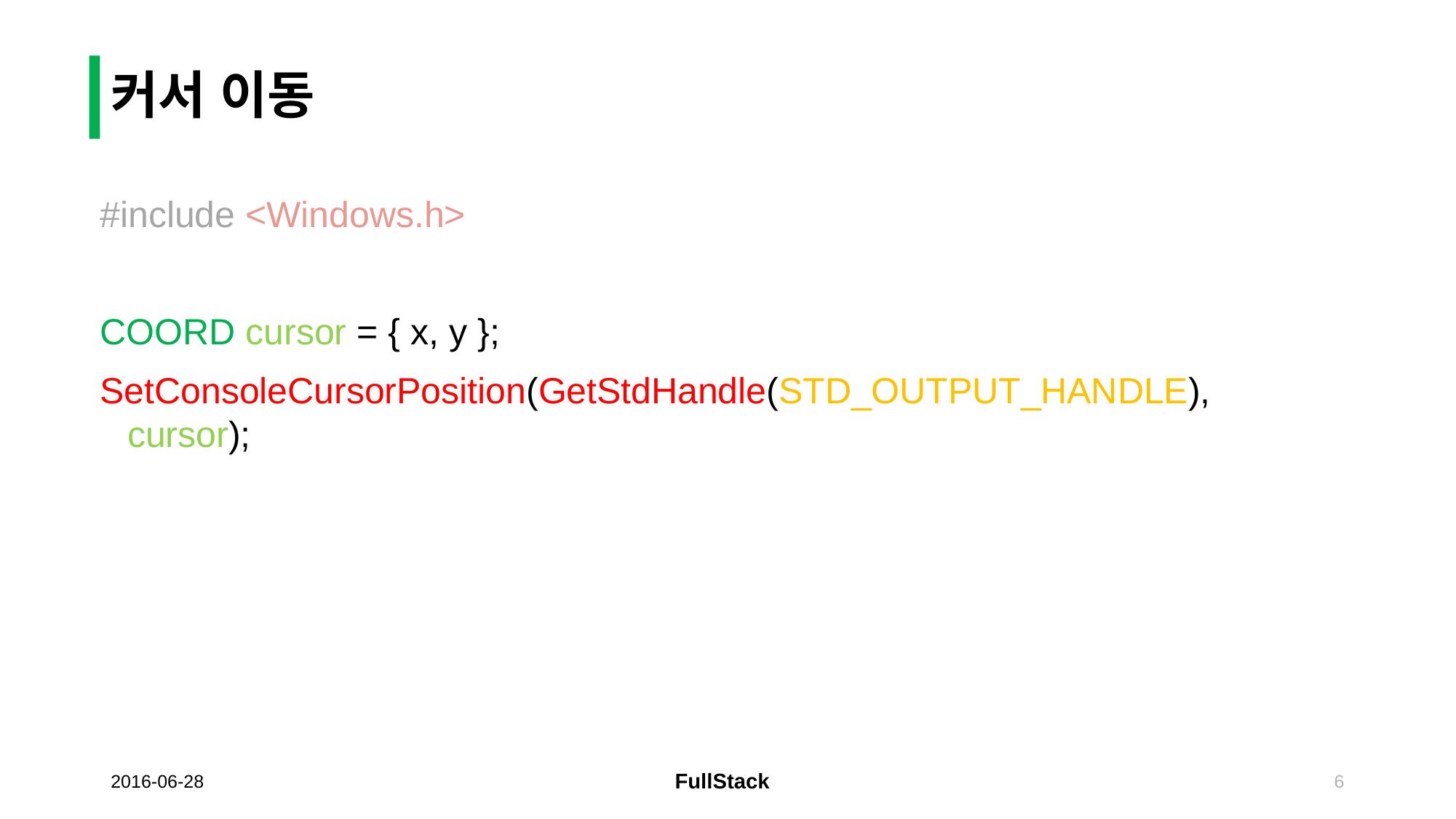

# 커서 이동
#include <Windows.h>

COORD cursor = { x, y };
SetConsoleCursorPosition(GetStdHandle(STD_OUTPUT_HANDLE), cursor);
2016-06-28
6